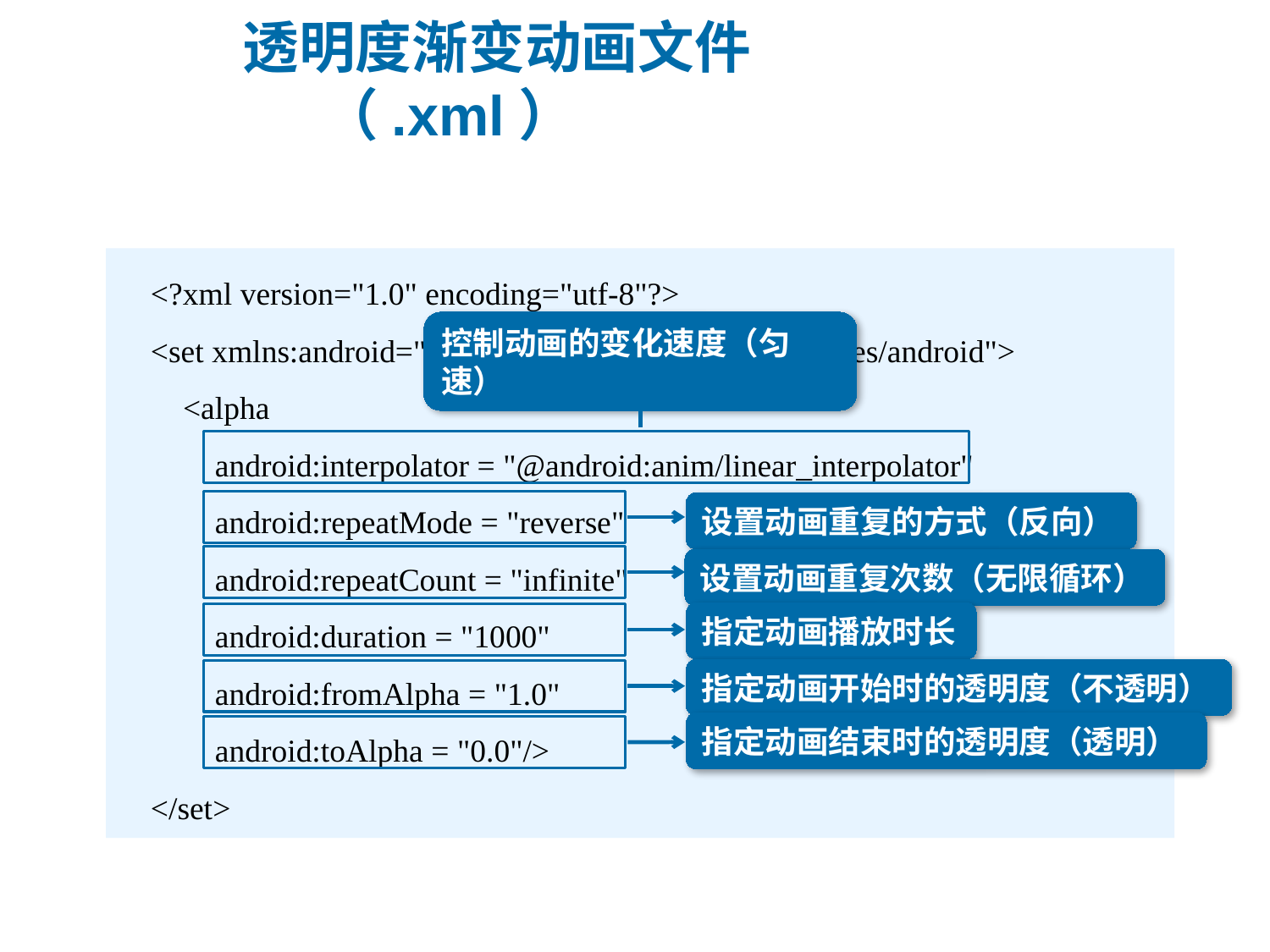

透明度渐变动画文件（.xml）

    <?xml version="1.0" encoding="utf-8"?>
    <set xmlns:android="http://schemas.android.com/apk/res/android">
        <alpha
            android:interpolator = "@android:anim/linear_interpolator"
            android:repeatMode = "reverse"
            android:repeatCount = "infinite"
            android:duration = "1000"
            android:fromAlpha = "1.0"
            android:toAlpha = "0.0"/>
    </set>
控制动画的变化速度（匀速）

设置动画重复的方式（反向）

设置动画重复次数（无限循环）

指定动画播放时长
指定动画开始时的透明度（不透明）

指定动画结束时的透明度（透明）